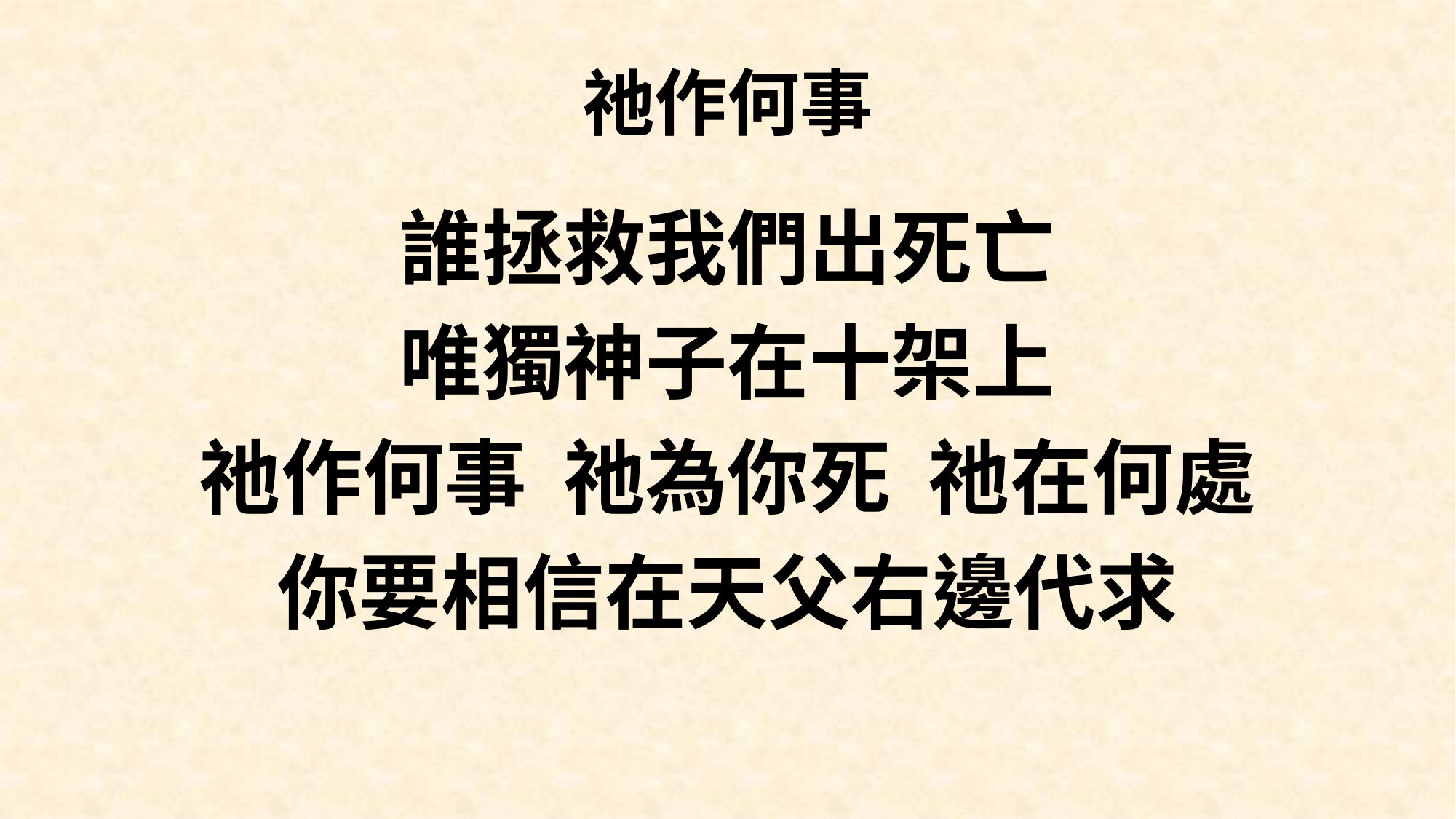

# 祂作何事
誰拯救我們出死亡
唯獨神子在十架上
祂作何事  祂為你死  祂在何處
你要相信在天父右邊代求